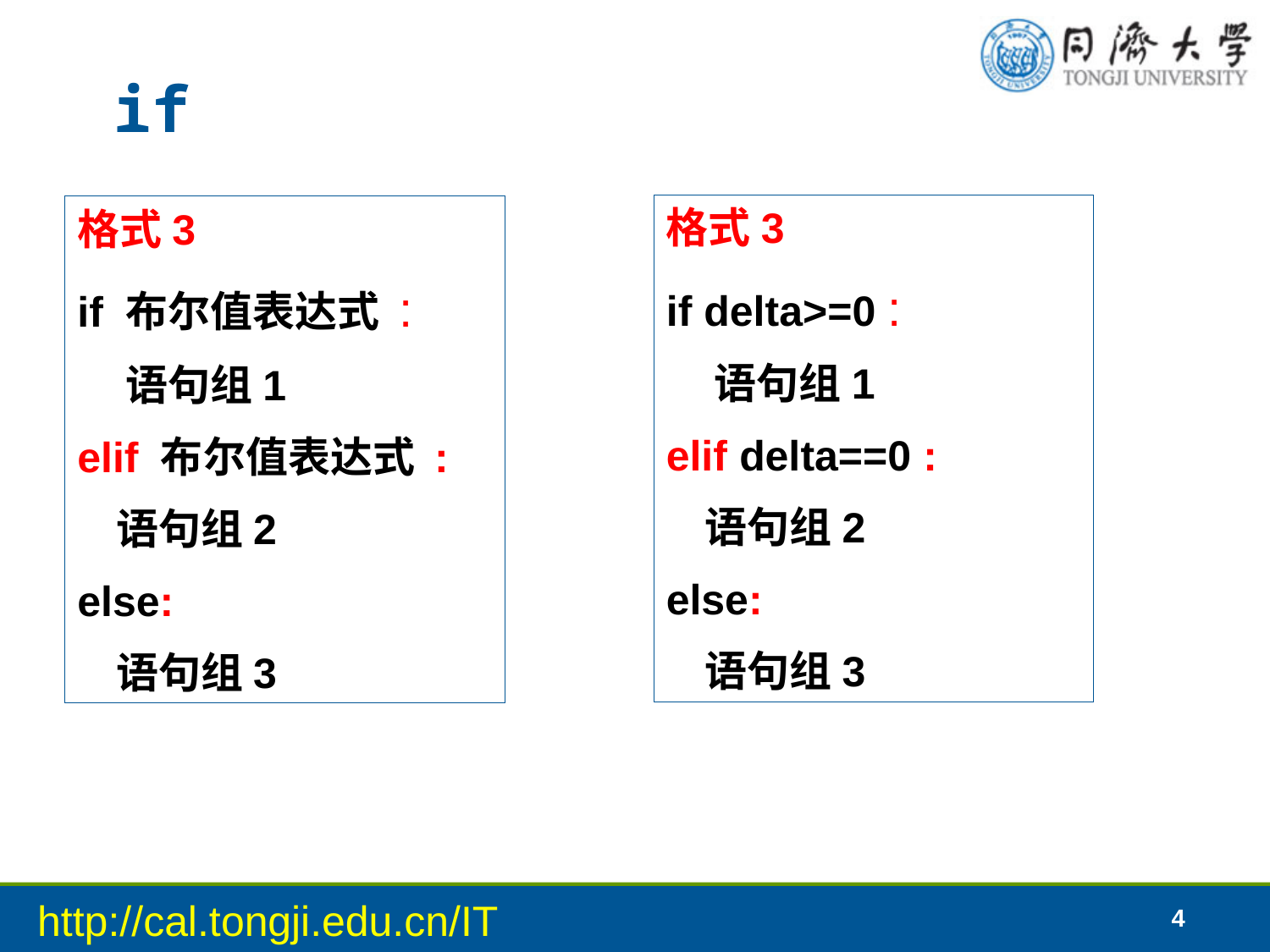

# if
格式3
if delta>=0 :
    语句组1
elif delta==0 :
   语句组2
else:
   语句组3
格式3
if 布尔值表达式 :
    语句组1
elif 布尔值表达式 :
   语句组2
else:
   语句组3